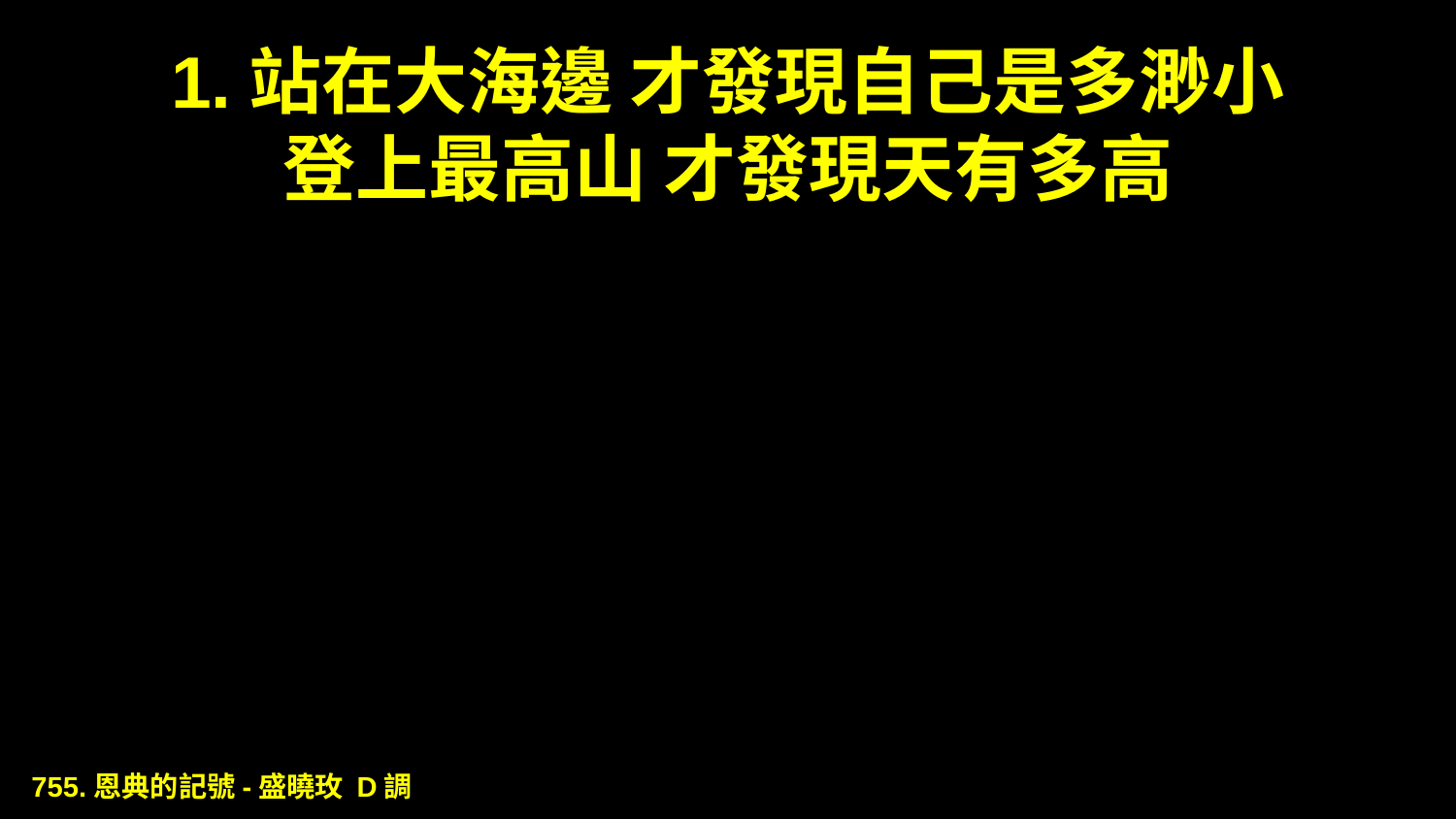

# 1.站在大海邊 才發現自己是多渺小 登上最高山 才發現天有多高
755.恩典的記號-盛曉玫 D調